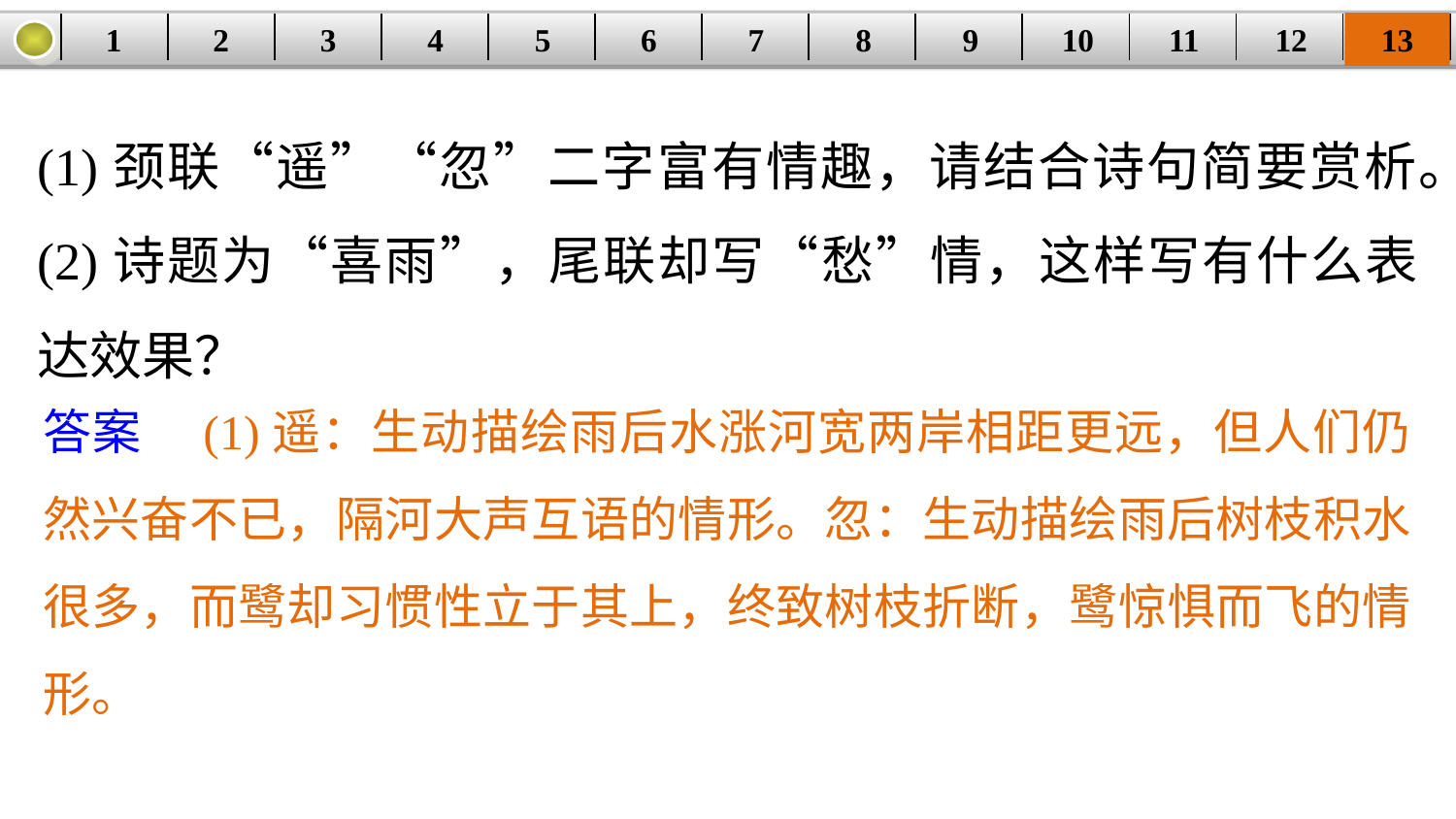

1
2
3
4
5
6
7
8
9
10
11
12
13
|  |  |  |  |  |  |  |  |  |  |  |  |  |
| --- | --- | --- | --- | --- | --- | --- | --- | --- | --- | --- | --- | --- |

(1)颈联“遥”“忽”二字富有情趣，请结合诗句简要赏析。
(2)诗题为“喜雨”，尾联却写“愁”情，这样写有什么表达效果？
答案　(1)遥：生动描绘雨后水涨河宽两岸相距更远，但人们仍然兴奋不已，隔河大声互语的情形。忽：生动描绘雨后树枝积水很多，而鹭却习惯性立于其上，终致树枝折断，鹭惊惧而飞的情形。